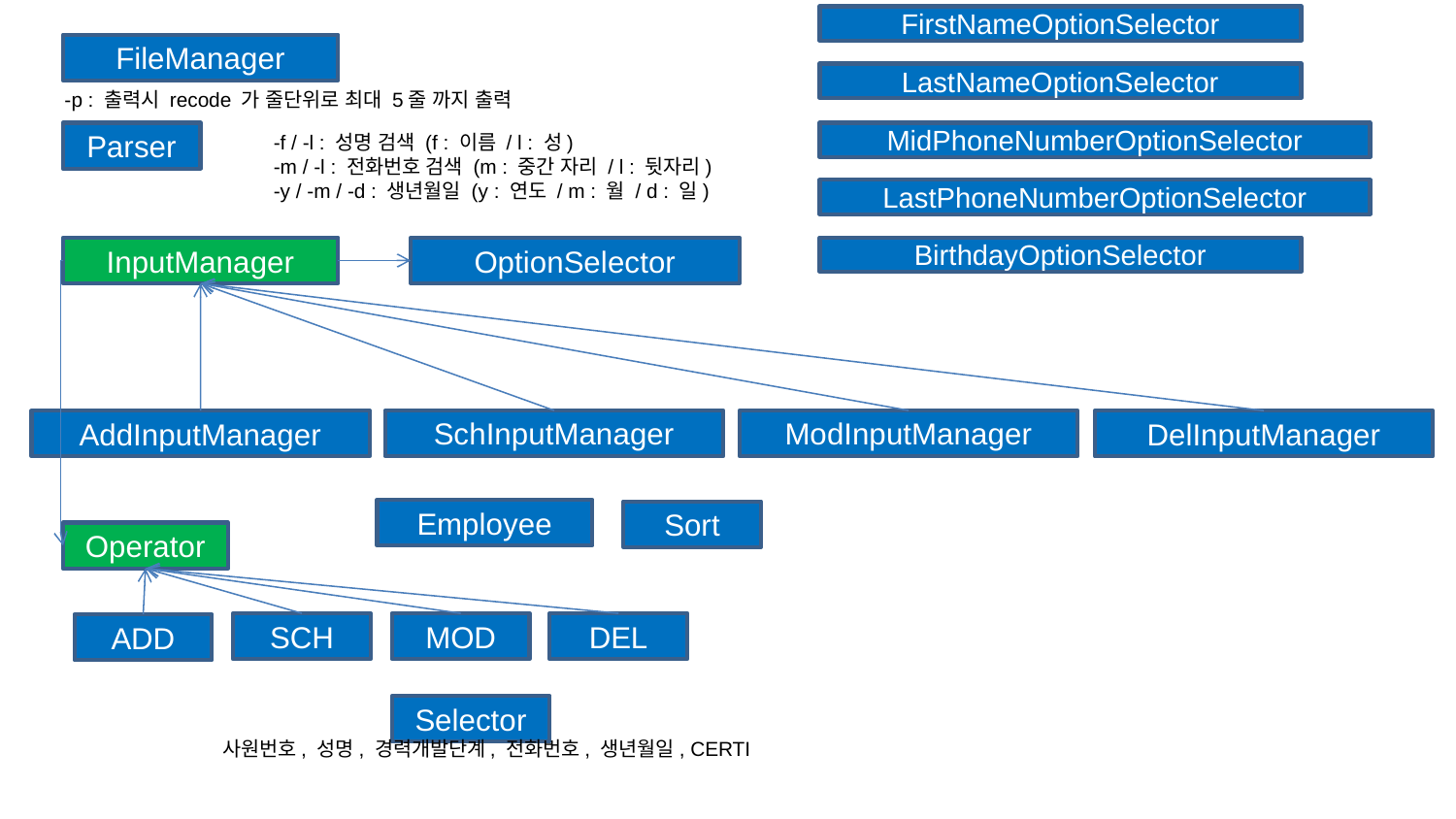

FirstNameOptionSelector
FileManager
LastNameOptionSelector
-p : 출력시 recode 가 줄단위로 최대 5줄 까지 출력
Parser
-f / -l : 성명 검색 (f : 이름 / l : 성)
-m / -l : 전화번호 검색 (m : 중간 자리 / l : 뒷자리)
-y / -m / -d : 생년월일 (y : 연도 / m : 월 / d : 일)
MidPhoneNumberOptionSelector
LastPhoneNumberOptionSelector
BirthdayOptionSelector
OptionSelector
InputManager
SchInputManager
ModInputManager
AddInputManager
DelInputManager
Employee
Sort
Operator
SCH
MOD
DEL
ADD
Selector
사원번호, 성명, 경력개발단계, 전화번호, 생년월일, CERTI